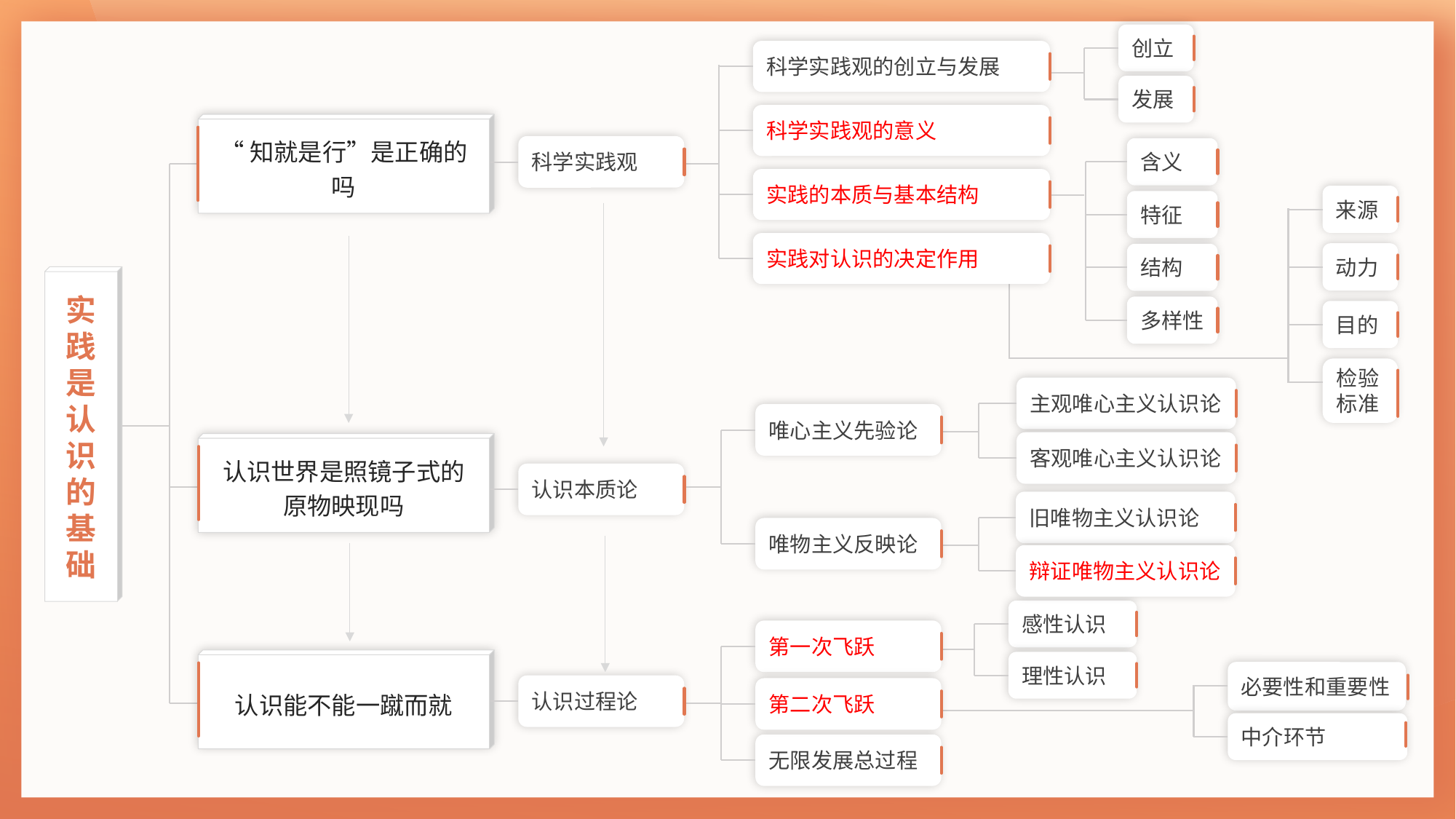

创立
发展
科学实践观的创立与发展
科学实践观的意义
实践的本质与基本结构
实践对认识的决定作用
“知就是行”是正确的吗
科学实践观
含义
特征
结构
多样性
来源
动力
目的
检验标准
实践是认识的基础
主观唯心主义认识论
客观唯心主义认识论
唯心主义先验论
唯物主义反映论
认识世界是照镜子式的
原物映现吗
认识本质论
旧唯物主义认识论
辩证唯物主义认识论
感性认识
理性认识
第一次飞跃
第二次飞跃
无限发展总过程
认识能不能一蹴而就
必要性和重要性
中介环节
认识过程论